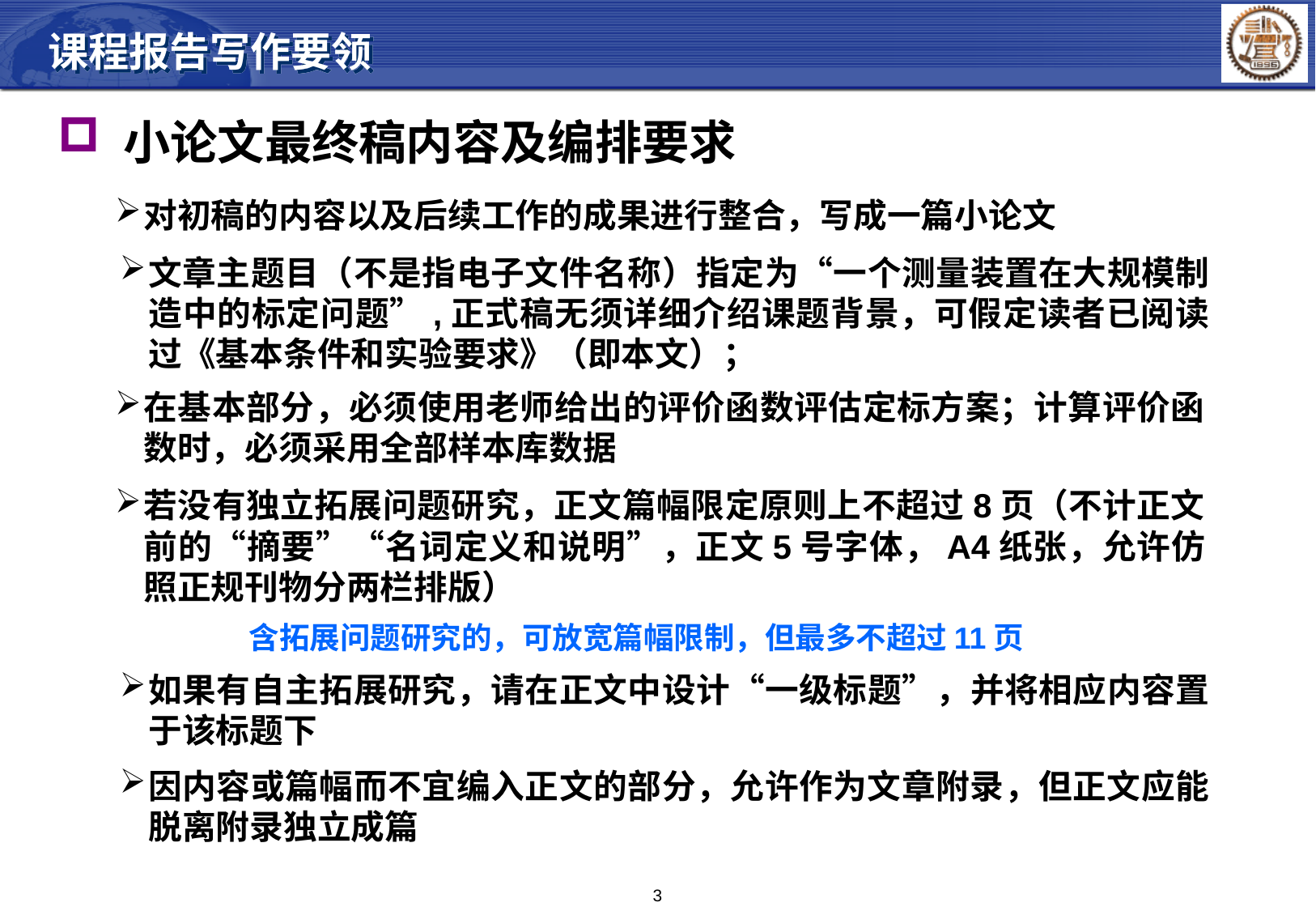

课程报告写作要领
 小论文最终稿内容及编排要求
对初稿的内容以及后续工作的成果进行整合，写成一篇小论文
文章主题目（不是指电子文件名称）指定为“一个测量装置在大规模制造中的标定问题”,正式稿无须详细介绍课题背景，可假定读者已阅读过《基本条件和实验要求》（即本文）；
在基本部分，必须使用老师给出的评价函数评估定标方案；计算评价函数时，必须采用全部样本库数据
若没有独立拓展问题研究，正文篇幅限定原则上不超过8页（不计正文前的“摘要”“名词定义和说明”，正文5号字体，A4纸张，允许仿照正规刊物分两栏排版）
含拓展问题研究的，可放宽篇幅限制，但最多不超过11页
如果有自主拓展研究，请在正文中设计“一级标题”，并将相应内容置于该标题下
因内容或篇幅而不宜编入正文的部分，允许作为文章附录，但正文应能脱离附录独立成篇
3